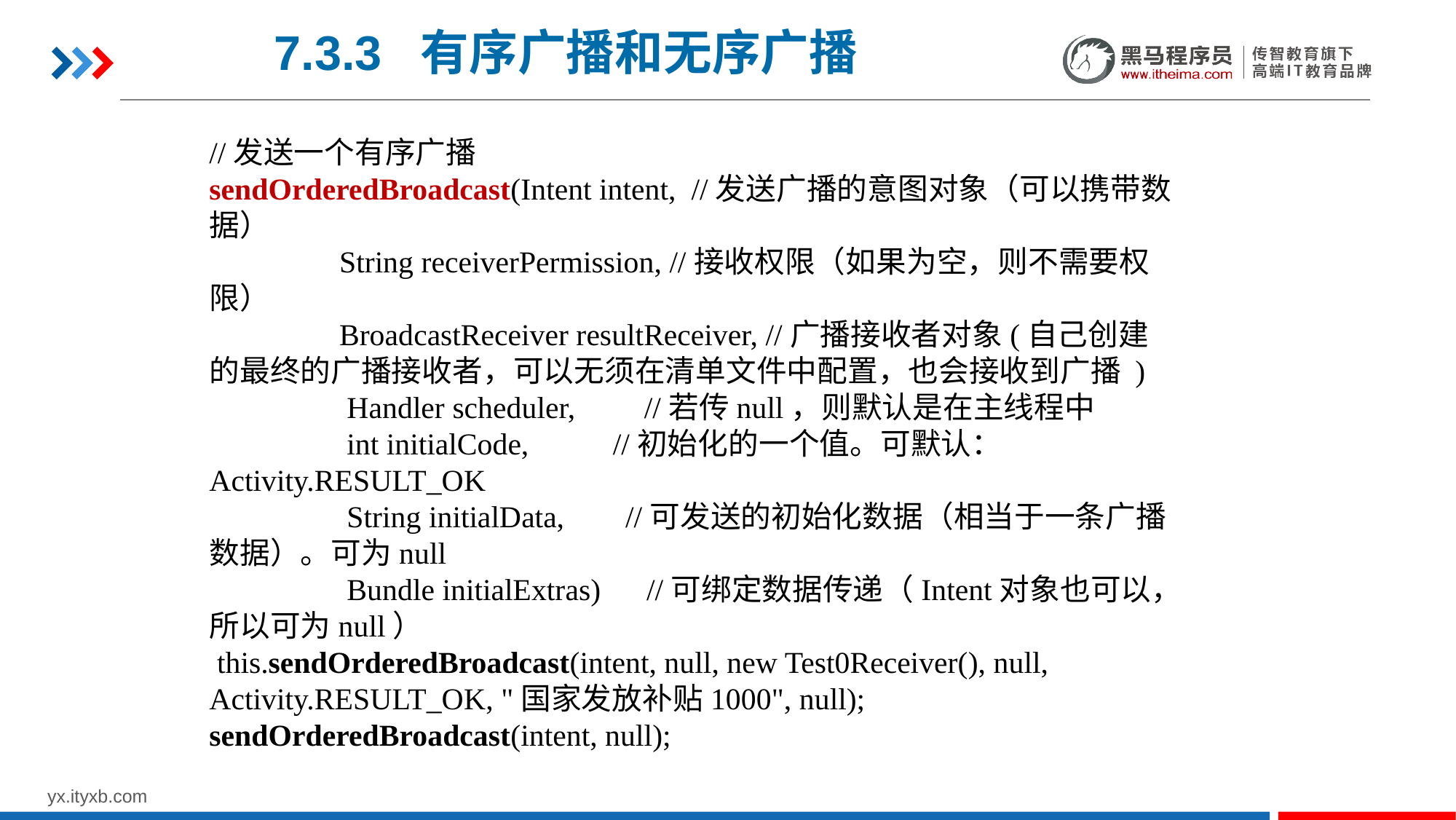

7.3.3  有序广播和无序广播
//发送一个有序广播
sendOrderedBroadcast(Intent intent,  //发送广播的意图对象（可以携带数据）
                 String receiverPermission, //接收权限（如果为空，则不需要权限）
                 BroadcastReceiver resultReceiver, //广播接收者对象(自己创建的最终的广播接收者，可以无须在清单文件中配置，也会接收到广播 )
                  Handler scheduler,         //若传null，则默认是在主线程中
                  int initialCode,           //初始化的一个值。可默认：Activity.RESULT_OK
                  String initialData,        //可发送的初始化数据（相当于一条广播数据）。可为null
                  Bundle initialExtras)      //可绑定数据传递（Intent对象也可以，所以可为null）
 this.sendOrderedBroadcast(intent, null, new Test0Receiver(), null, Activity.RESULT_OK, "国家发放补贴1000", null);
sendOrderedBroadcast(intent, null);